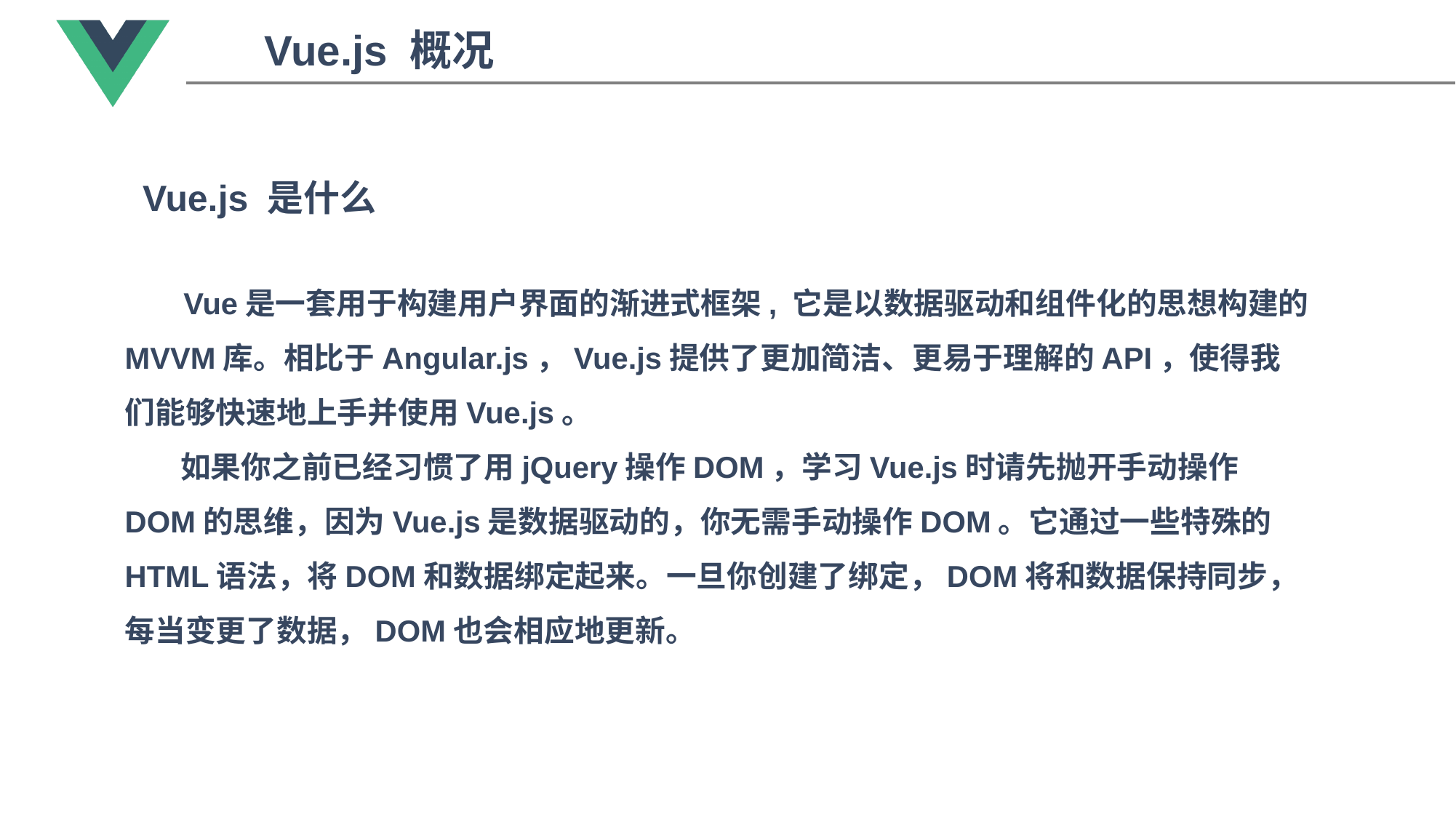

Vue.js 概况
Vue.js 是什么
       Vue是一套用于构建用户界面的渐进式框架, 它是以数据驱动和组件化的思想构建的MVVM库。相比于Angular.js，Vue.js提供了更加简洁、更易于理解的API，使得我们能够快速地上手并使用Vue.js。
       如果你之前已经习惯了用jQuery操作DOM，学习Vue.js时请先抛开手动操作DOM的思维，因为Vue.js是数据驱动的，你无需手动操作DOM。它通过一些特殊的HTML语法，将DOM和数据绑定起来。一旦你创建了绑定，DOM将和数据保持同步，每当变更了数据，DOM也会相应地更新。